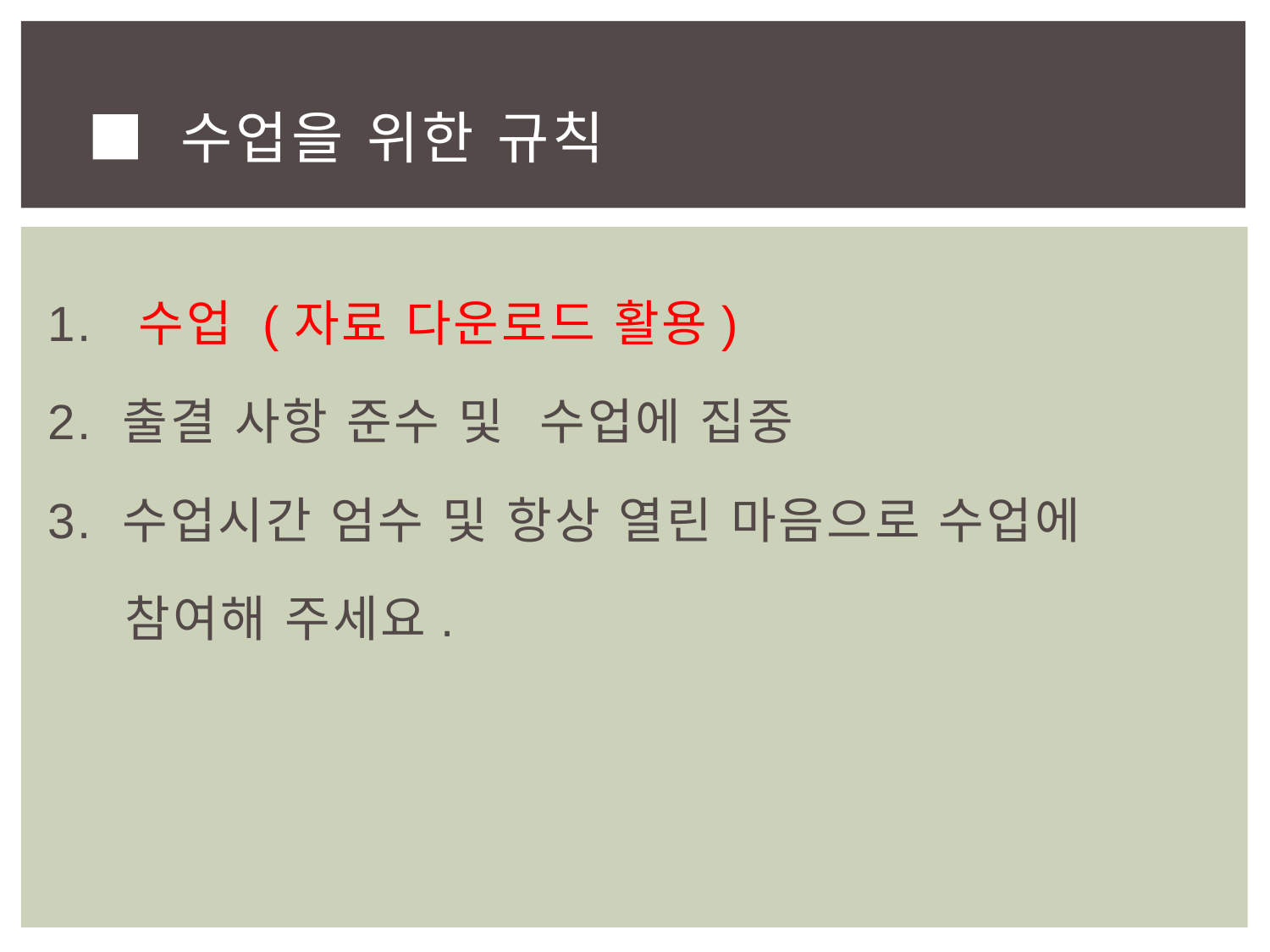

# ■ 수업을 위한 규칙
1.  수업 (자료 다운로드 활용)
2. 출결 사항 준수 및  수업에 집중
3. 수업시간 엄수 및 항상 열린 마음으로 수업에
    참여해 주세요.